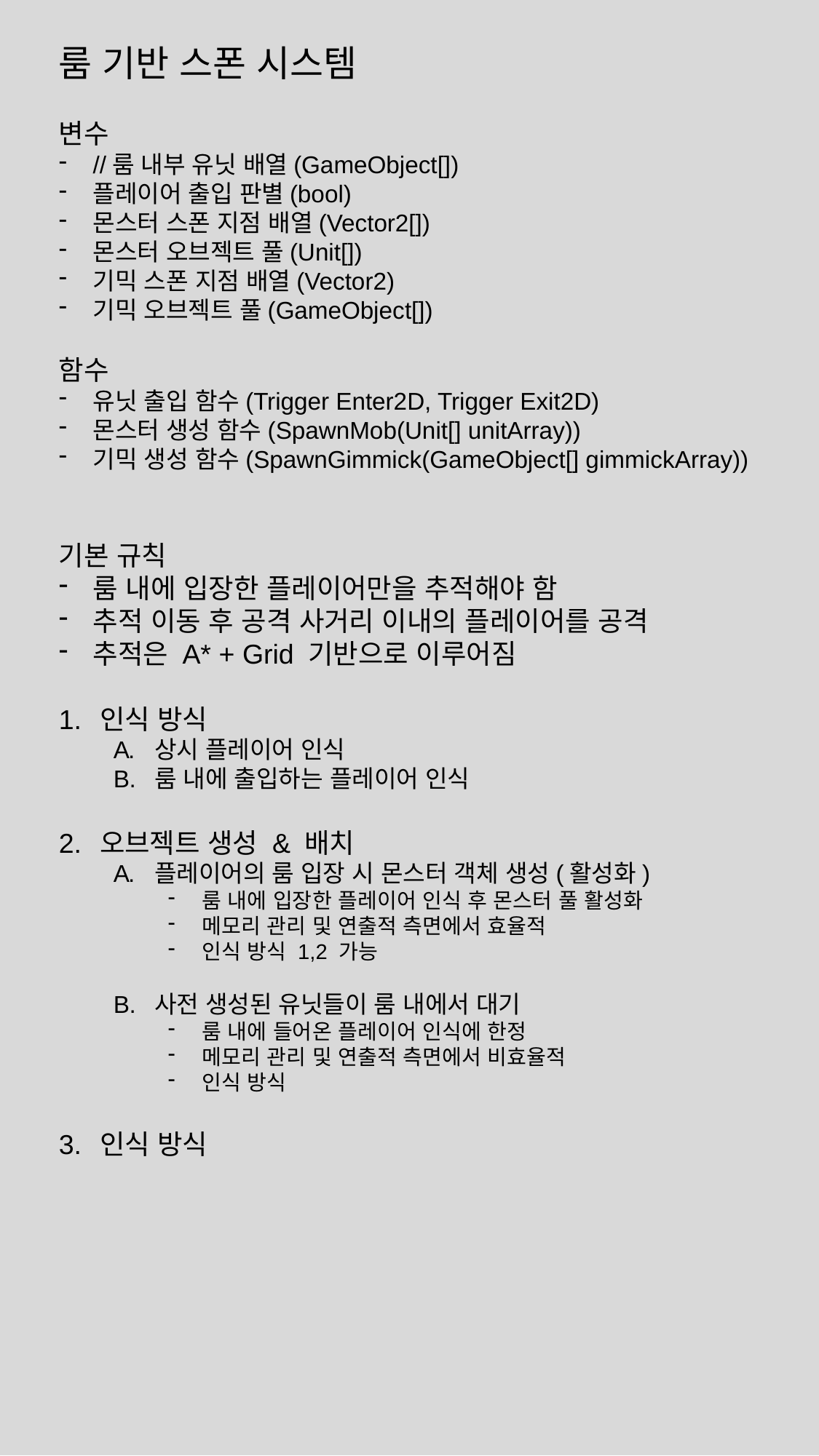

룸 기반 스폰 시스템

변수
//룸 내부 유닛 배열(GameObject[])
플레이어 출입 판별(bool)
몬스터 스폰 지점 배열(Vector2[])
몬스터 오브젝트 풀(Unit[])
기믹 스폰 지점 배열(Vector2)
기믹 오브젝트 풀(GameObject[])

함수
유닛 출입 함수(Trigger Enter2D, Trigger Exit2D)
몬스터 생성 함수(SpawnMob(Unit[] unitArray))
기믹 생성 함수(SpawnGimmick(GameObject[] gimmickArray))

기본 규칙
룸 내에 입장한 플레이어만을 추적해야 함
추적 이동 후 공격 사거리 이내의 플레이어를 공격
추적은 A* + Grid 기반으로 이루어짐

인식 방식
상시 플레이어 인식
룸 내에 출입하는 플레이어 인식

오브젝트 생성 & 배치
플레이어의 룸 입장 시 몬스터 객체 생성(활성화)
룸 내에 입장한 플레이어 인식 후 몬스터 풀 활성화
메모리 관리 및 연출적 측면에서 효율적
인식 방식 1,2 가능

사전 생성된 유닛들이 룸 내에서 대기
룸 내에 들어온 플레이어 인식에 한정
메모리 관리 및 연출적 측면에서 비효율적
인식 방식

인식 방식